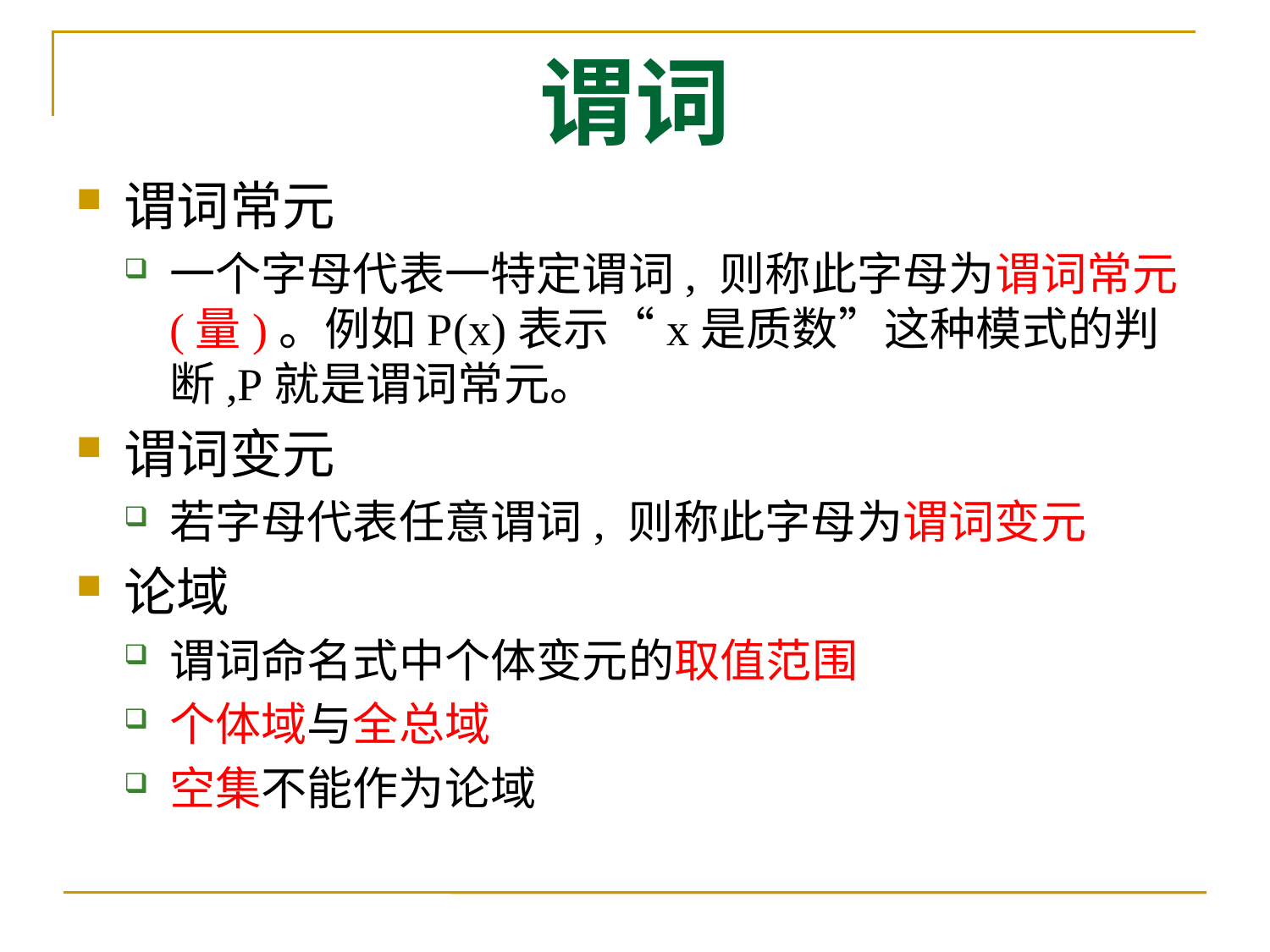

# 谓词
谓词常元
一个字母代表一特定谓词, 则称此字母为谓词常元(量)。例如P(x)表示“x是质数”这种模式的判断,P就是谓词常元。
谓词变元
若字母代表任意谓词, 则称此字母为谓词变元
论域
谓词命名式中个体变元的取值范围
个体域与全总域
空集不能作为论域